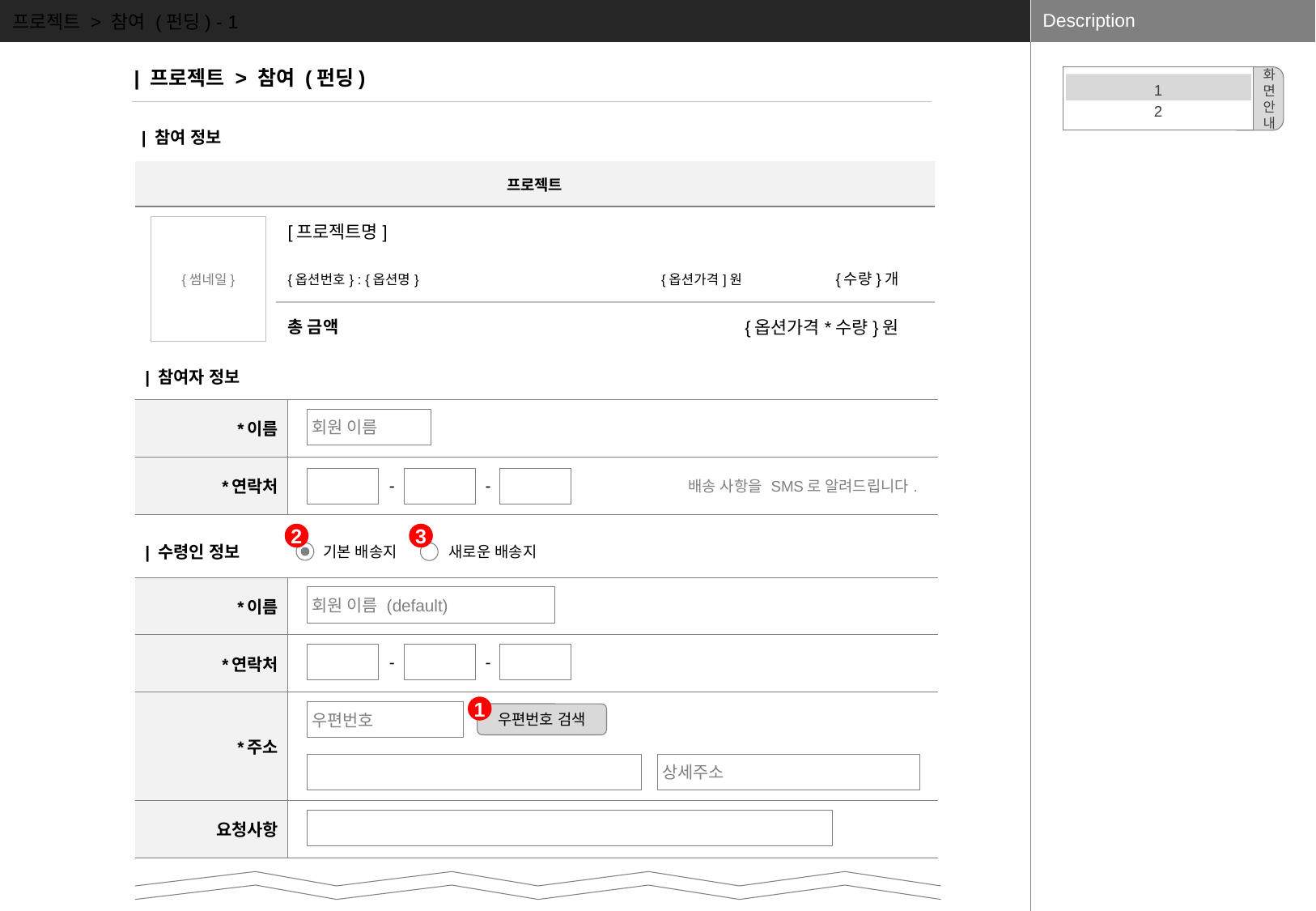

프로젝트 > 참여 (펀딩) - 1

| 프로젝트 > 참여 (펀딩)
1
2
화
면
안
내

| 참여 정보
| 프로젝트 |  |  |  |
| --- | --- | --- | --- |
|  | [프로젝트명] |  |  |
|  | {옵션번호} : {옵션명} | {옵션가격]원 | {수량}개 |
|  | 총 금액 | {옵션가격\*수량}원 |  |
|  |
| --- |
{썸네일}
| 참여자 정보
| \*이름 |  |
| --- | --- |
| \*연락처 | 배송 사항을 SMS로 알려드립니다. |
회원 이름

-
-
2
3
| 수령인 정보
기본 배송지

새로운 배송지

| \*이름 |  |
| --- | --- |
| \*연락처 |  |
| \*주소 |  |
| 요청사항 |  |
회원 이름 (default)

-
-
1
우편번호
우편번호 검색

상세주소